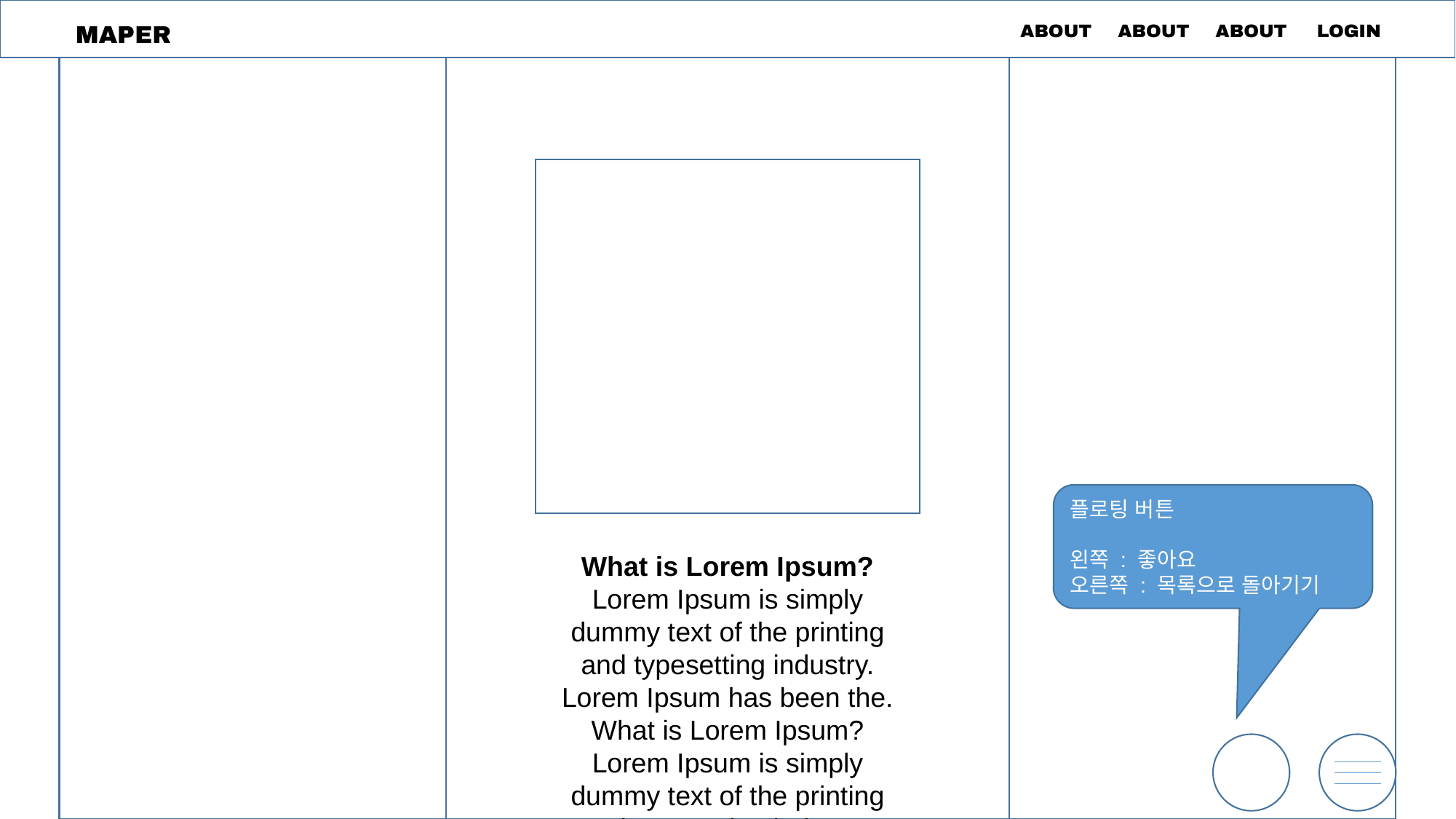

MAPER
ABOUT
ABOUT
ABOUT
LOGIN

플로팅 버튼

왼쪽 : 좋아요
오른쪽 : 목록으로 돌아기기
What is Lorem Ipsum?
Lorem Ipsum is simply dummy text of the printing and typesetting industry. Lorem Ipsum has been the. What is Lorem Ipsum?
Lorem Ipsum is simply dummy text of the printing and typesetting industry. Lorem Ipsum has been the.
What is Lorem Ipsum?
Lorem Ipsum is simply dummy text of the printing and typesetting industry. Lorem Ipsum has been the.